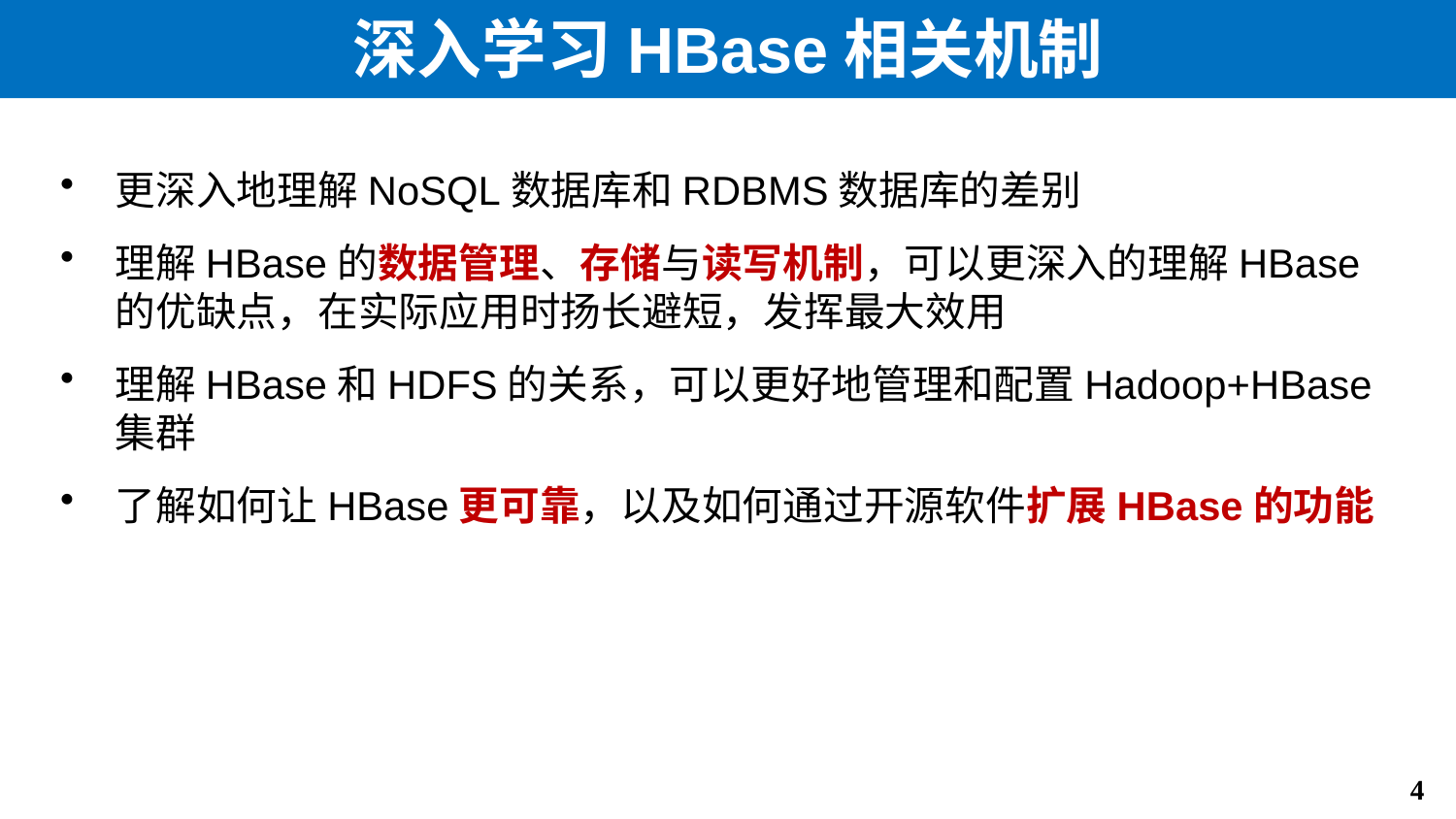

# 深入学习HBase相关机制
更深入地理解NoSQL数据库和RDBMS数据库的差别
理解HBase的数据管理、存储与读写机制，可以更深入的理解HBase的优缺点，在实际应用时扬长避短，发挥最大效用
理解HBase和HDFS的关系，可以更好地管理和配置Hadoop+HBase集群
了解如何让HBase更可靠，以及如何通过开源软件扩展HBase的功能